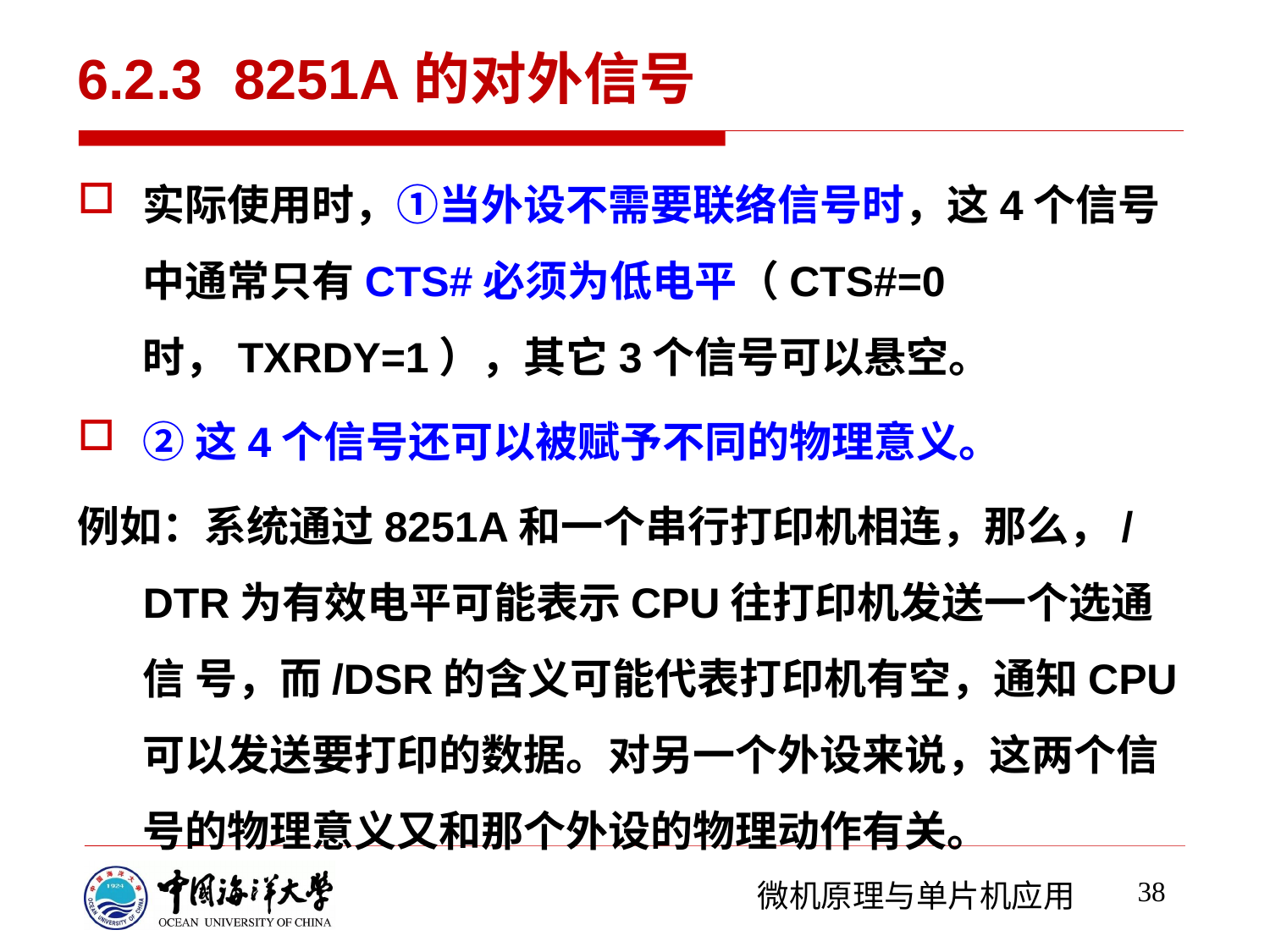

6.2.3  8251A的对外信号
实际使用时，①当外设不需要联络信号时，这4个信号中通常只有CTS#必须为低电平（CTS#=0时，TXRDY=1），其它3个信号可以悬空。
②这4个信号还可以被赋予不同的物理意义。
例如：系统通过8251A和一个串行打印机相连，那么，/DTR为有效电平可能表示CPU往打印机发送一个选通信 号，而/DSR的含义可能代表打印机有空，通知CPU可以发送要打印的数据。对另一个外设来说，这两个信号的物理意义又和那个外设的物理动作有关。

38